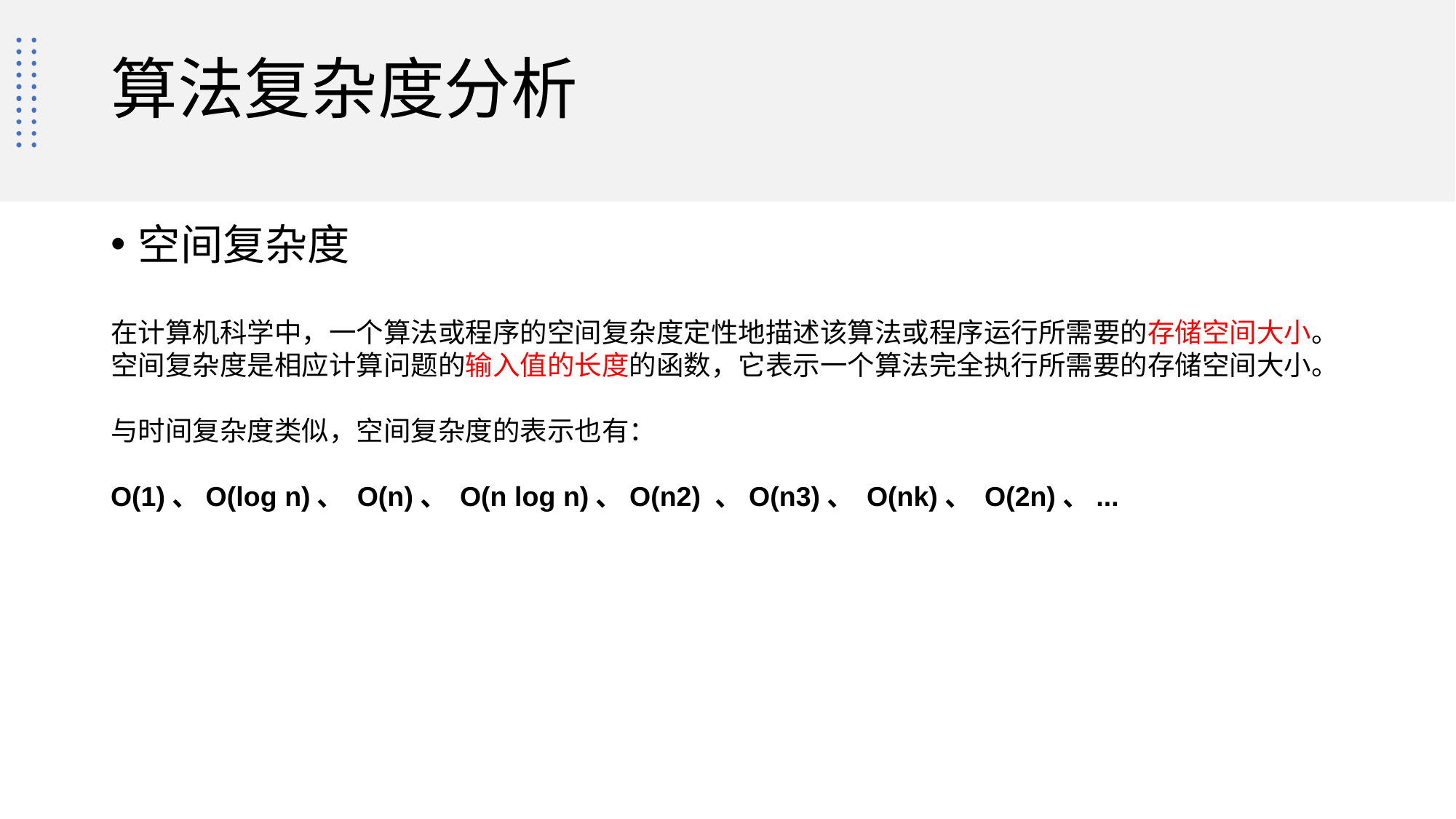

# 算法复杂度分析
空间复杂度
在计算机科学中，一个算法或程序的空间复杂度定性地描述该算法或程序运行所需要的存储空间大小。空间复杂度是相应计算问题的输入值的长度的函数，它表示一个算法完全执行所需要的存储空间大小。

与时间复杂度类似，空间复杂度的表示也有：

O(1)、O(log n)、 O(n)、 O(n log n)、O(n2) 、O(n3)、 O(nk)、 O(2n)、...